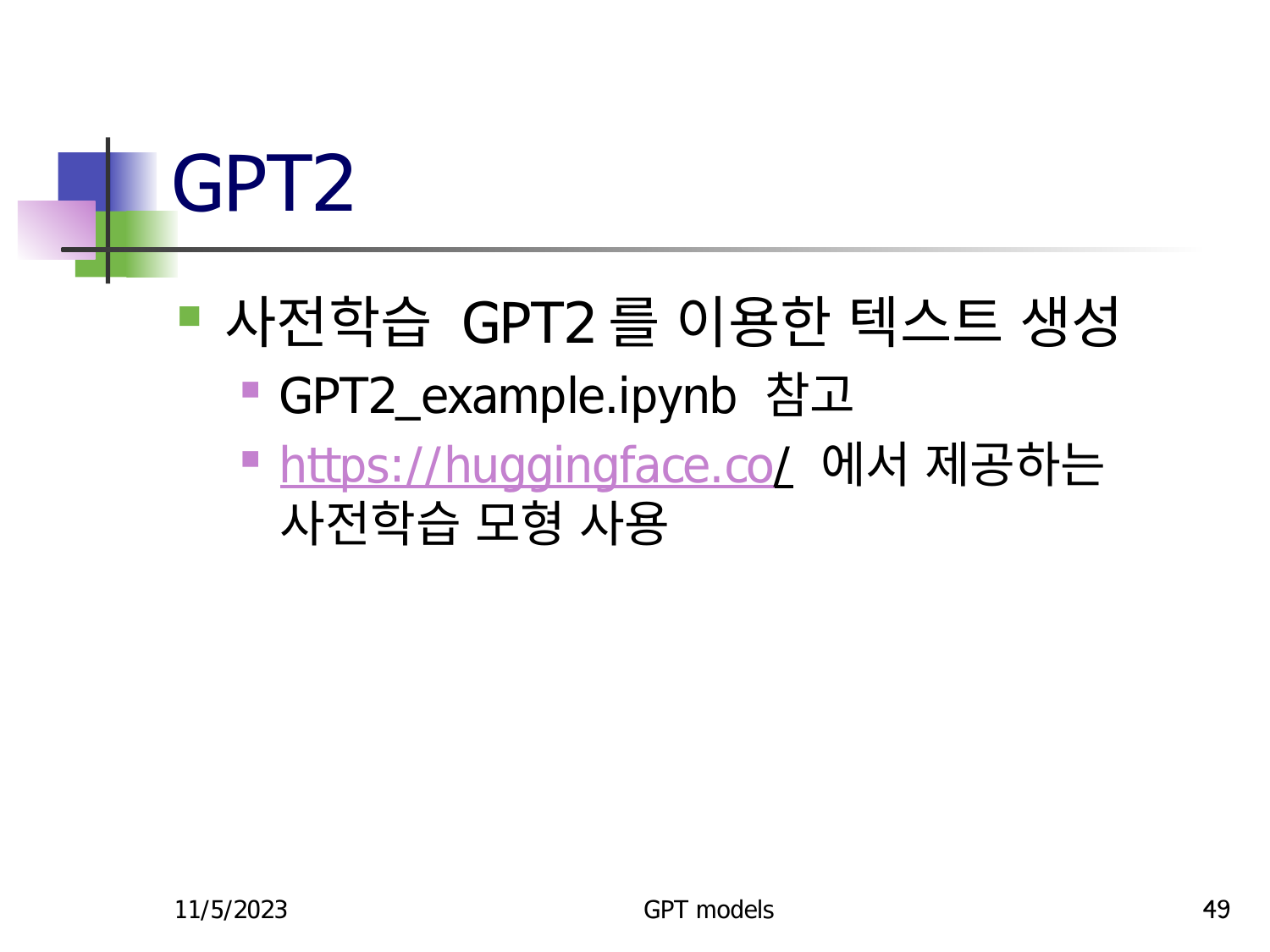

# GPT2
사전학습 GPT2를 이용한 텍스트 생성
GPT2_example.ipynb 참고
https://huggingface.co/ 에서 제공하는 사전학습 모형 사용
11/5/2023
GPT models
49